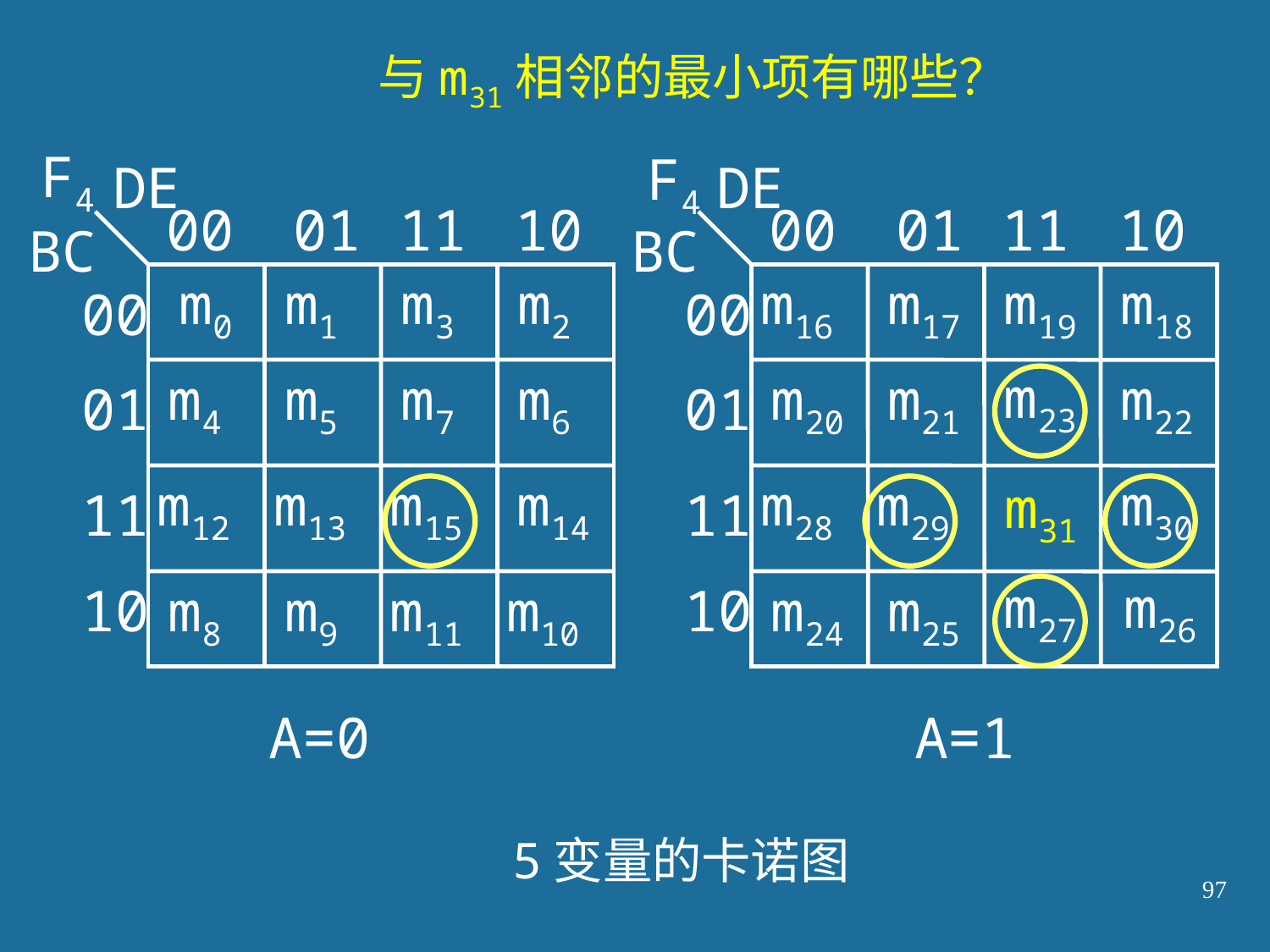

与m31相邻的最小项有哪些？
F4
F4
DE
DE
00
01
11
10
00
01
11
10
BC
BC

m0
m1
m3
m2
m16
m17
m19
m18

00
00
m23
m4
m5
m7
m6
m20
m21
m22

01
01
m12
m13
m15
m14
m28
m29
m30

m31
11
11

m27
m26
10
m8
m9
m11
m10
10
m24
m25

A=0
A=1
5变量的卡诺图
97